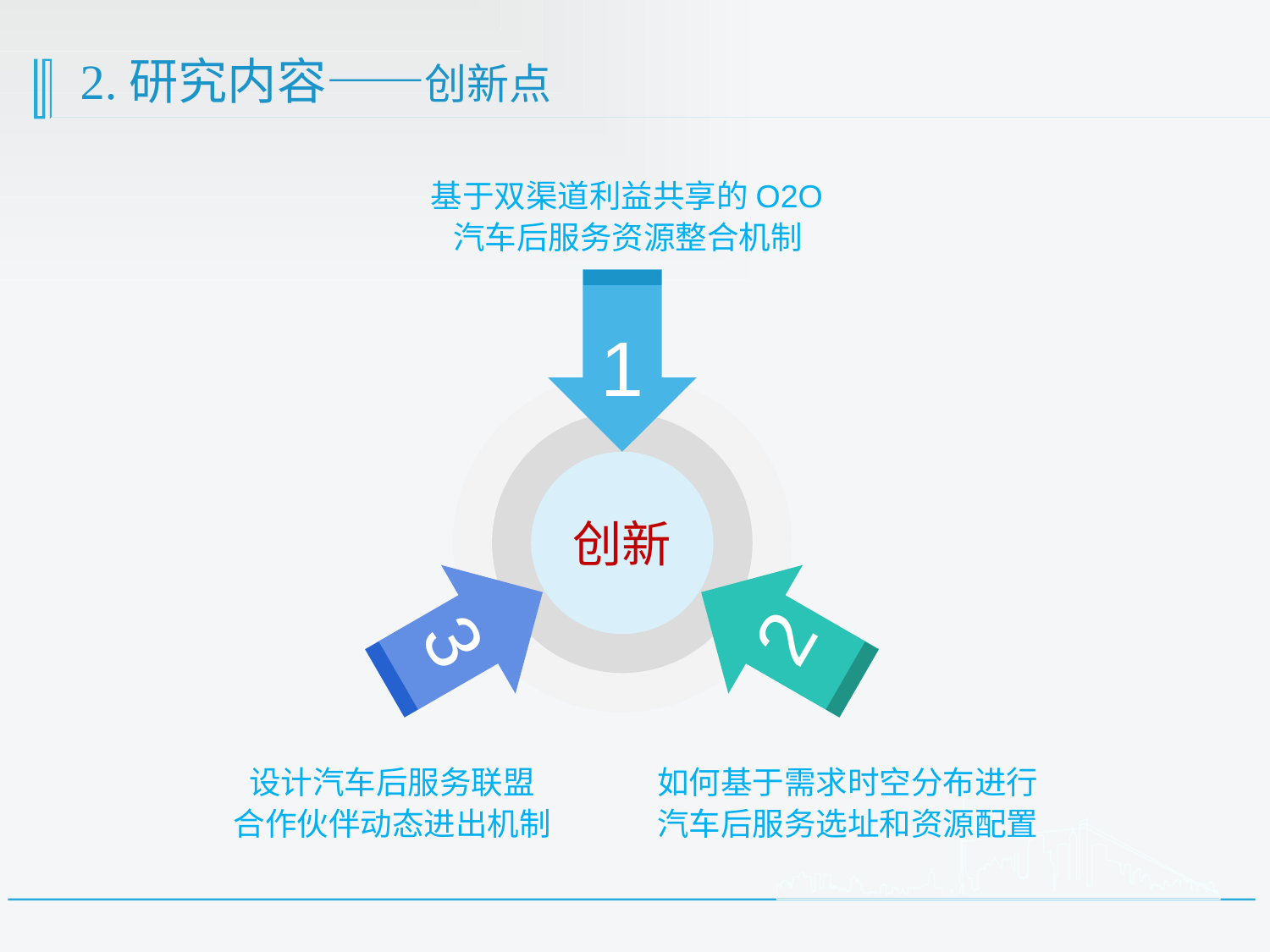

# 2.研究内容——创新点
基于双渠道利益共享的O2O汽车后服务资源整合机制

1

创新

2
3

设计汽车后服务联盟
合作伙伴动态进出机制
如何基于需求时空分布进行汽车后服务选址和资源配置